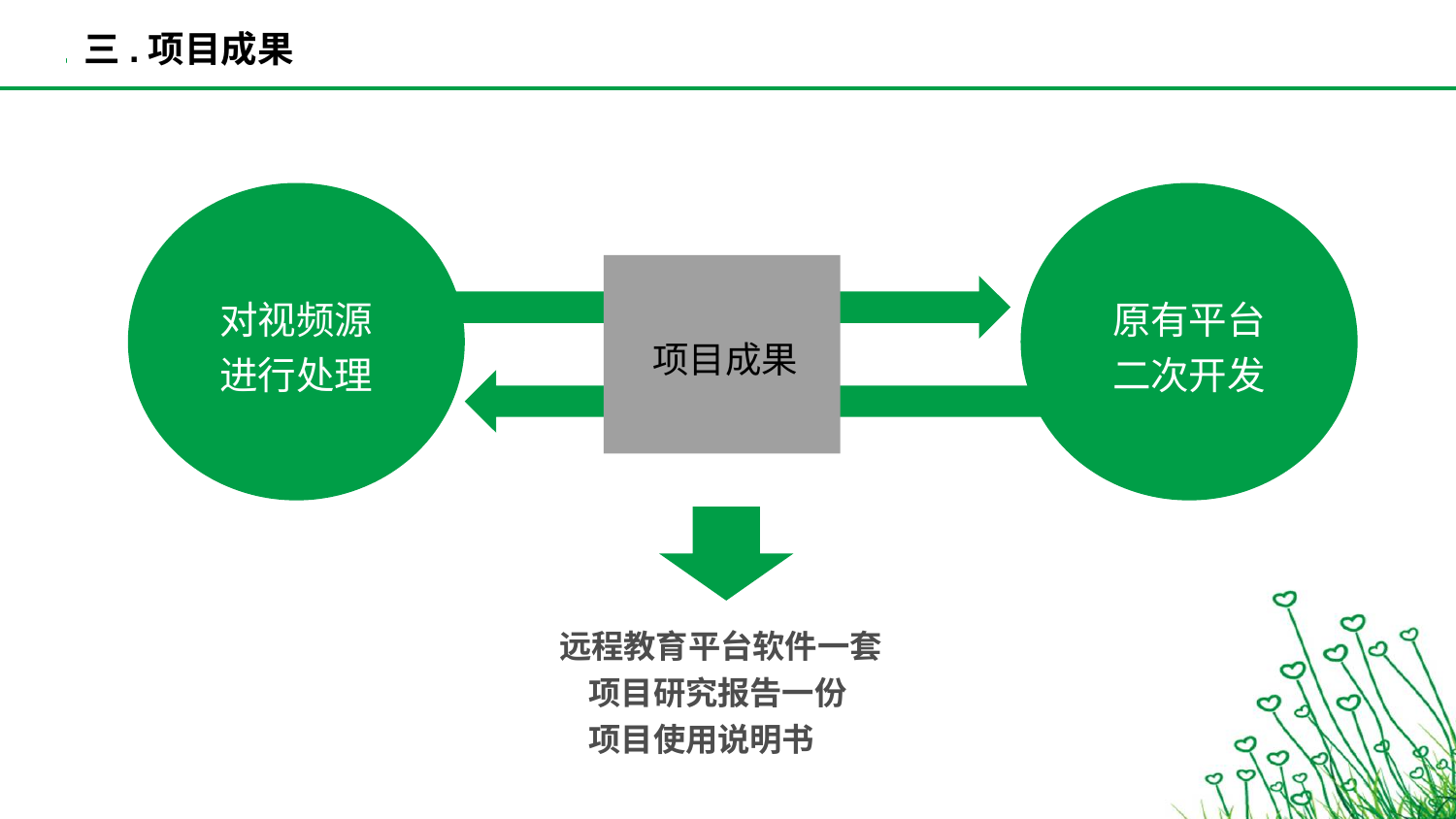

三.项目成果
对视频源
进行处理
原有平台
二次开发
   项目成果

远程教育平台软件一套
   项目研究报告一份
   项目使用说明书